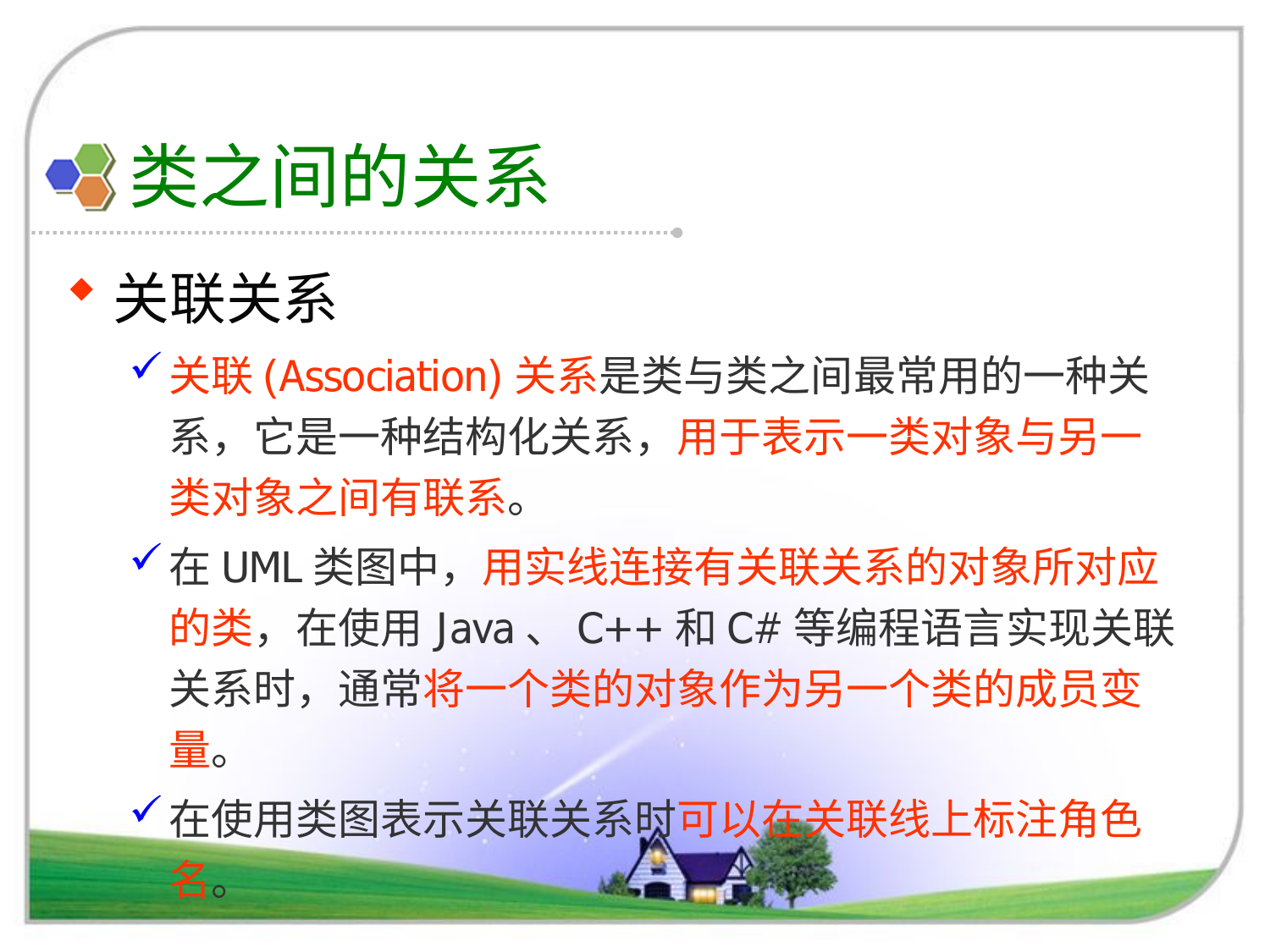

# 类之间的关系
关联关系
关联(Association)关系是类与类之间最常用的一种关系，它是一种结构化关系，用于表示一类对象与另一类对象之间有联系。
在UML类图中，用实线连接有关联关系的对象所对应的类，在使用Java、C++和C#等编程语言实现关联关系时，通常将一个类的对象作为另一个类的成员变量。
在使用类图表示关联关系时可以在关联线上标注角色名。